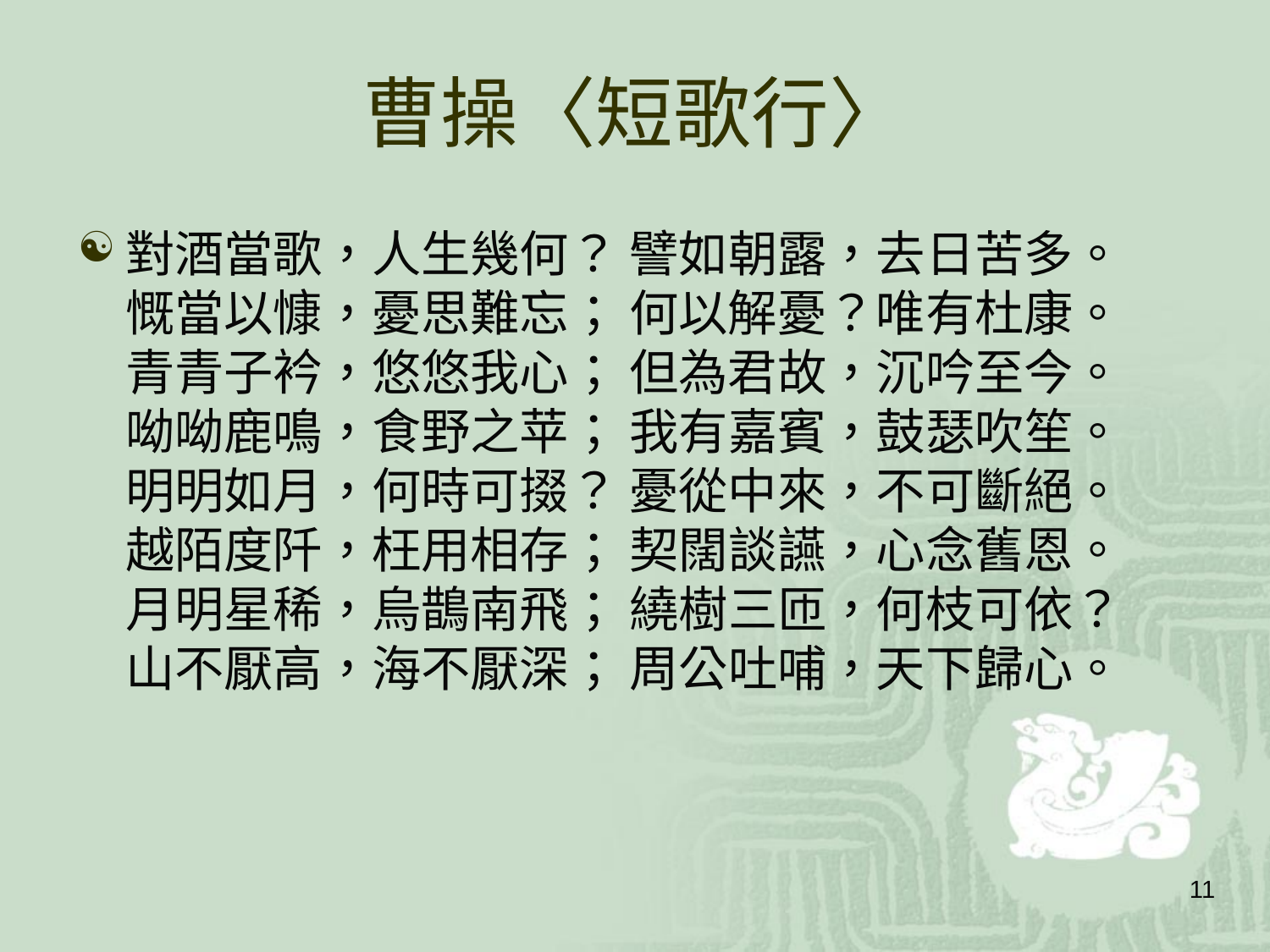

# 曹操〈短歌行〉
對酒當歌，人生幾何？ 譬如朝露，去日苦多。
慨當以慷，憂思難忘； 何以解憂？唯有杜康。
青青子衿，悠悠我心； 但為君故，沉吟至今。
呦呦鹿鳴，食野之苹； 我有嘉賓，鼓瑟吹笙。
明明如月，何時可掇？ 憂從中來，不可斷絕。
越陌度阡，枉用相存； 契闊談讌，心念舊恩。
月明星稀，烏鵲南飛； 繞樹三匝，何枝可依？
山不厭高，海不厭深； 周公吐哺，天下歸心。
11